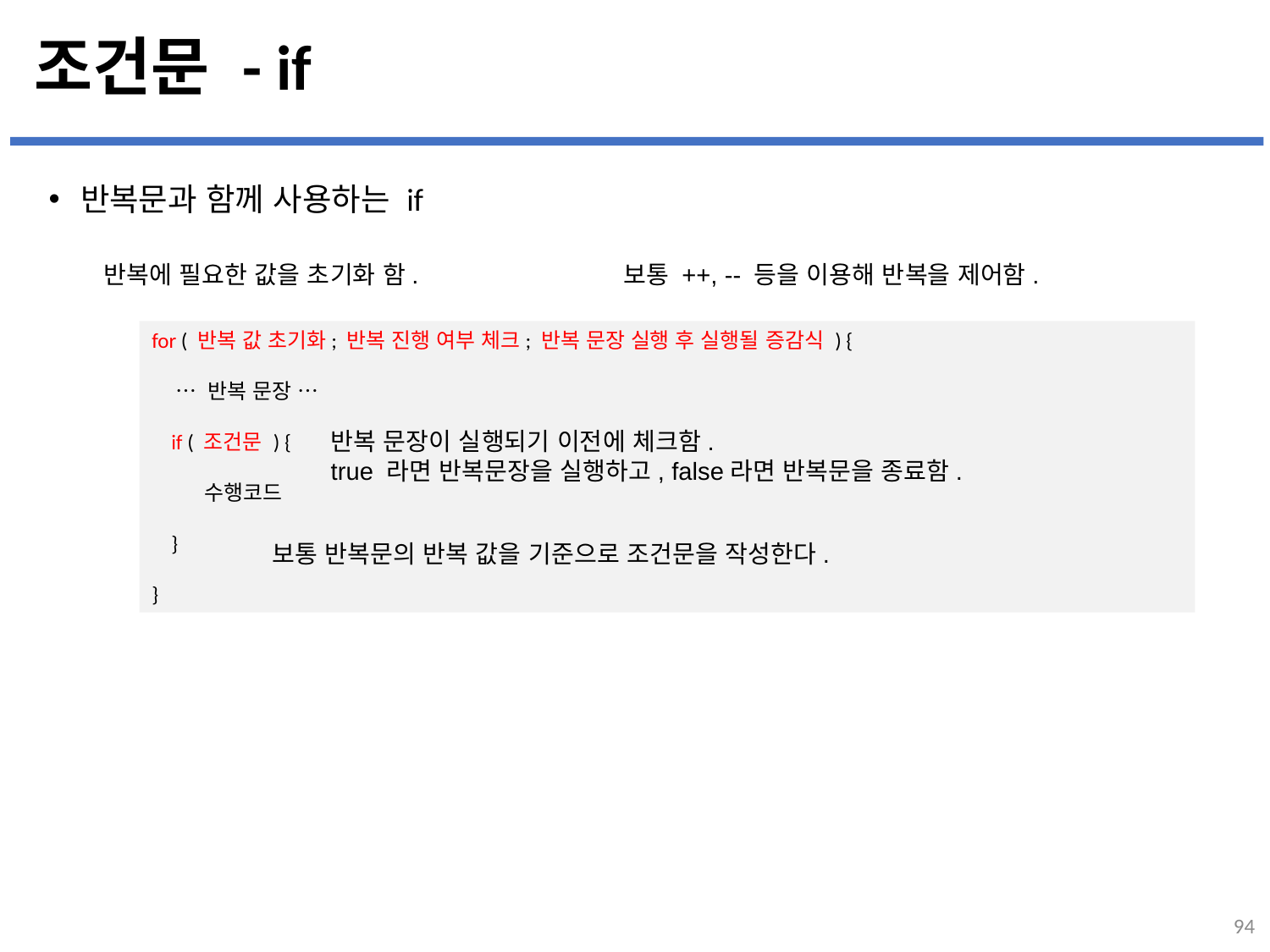

# 조건문 - if
반복문과 함께 사용하는 if
보통 ++, -- 등을 이용해 반복을 제어함.
반복에 필요한 값을 초기화 함.
for ( 반복 값 초기화; 반복 진행 여부 체크; 반복 문장 실행 후 실행될 증감식 ) {

    … 반복 문장 …

    if ( 조건문 ) {

        수행코드

    }

}
반복 문장이 실행되기 이전에 체크함.
true 라면 반복문장을 실행하고, false라면 반복문을 종료함.
보통 반복문의 반복 값을 기준으로 조건문을 작성한다.
94